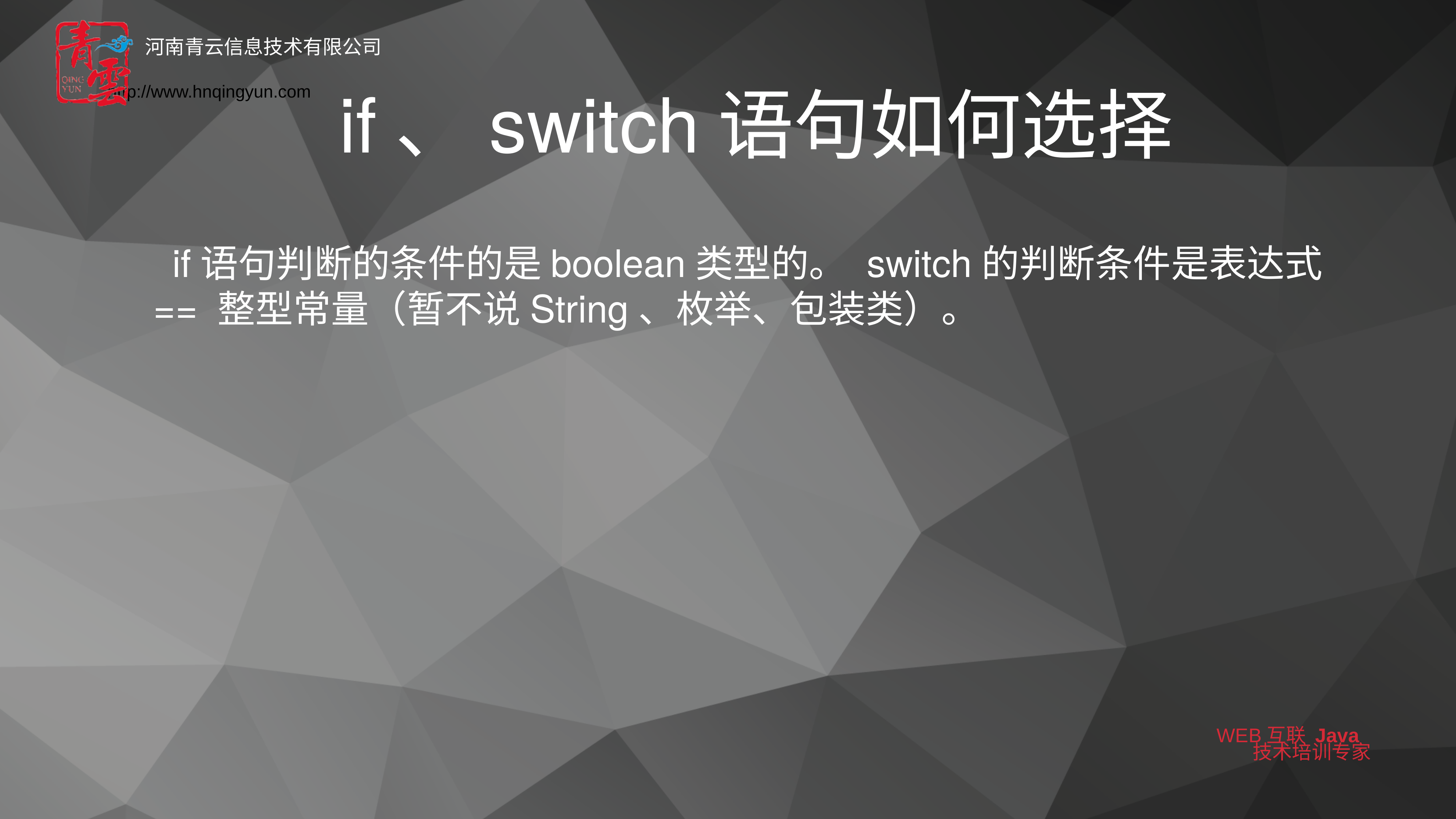

# if、switch语句如何选择
if语句判断的条件的是boolean类型的。 switch的判断条件是表达式 == 整型常量（暂不说String、枚举、包装类）。